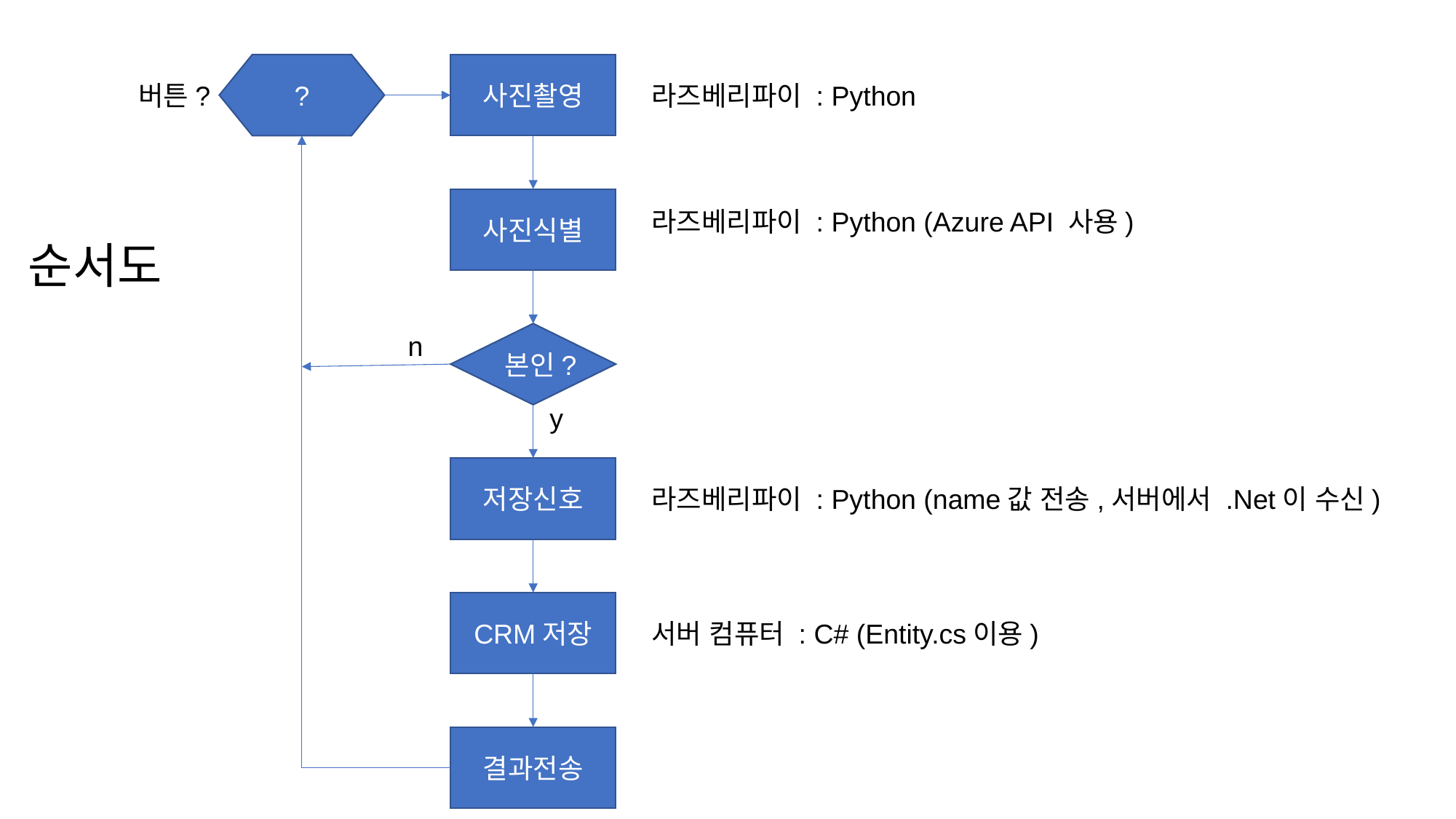

사진촬영
?
버튼?
라즈베리파이 : Python
사진식별
라즈베리파이 : Python (Azure API 사용)
순서도
n
본인?
y
저장신호
라즈베리파이 : Python (name값 전송,서버에서 .Net이 수신)
CRM저장
서버 컴퓨터 : C# (Entity.cs이용)
결과전송